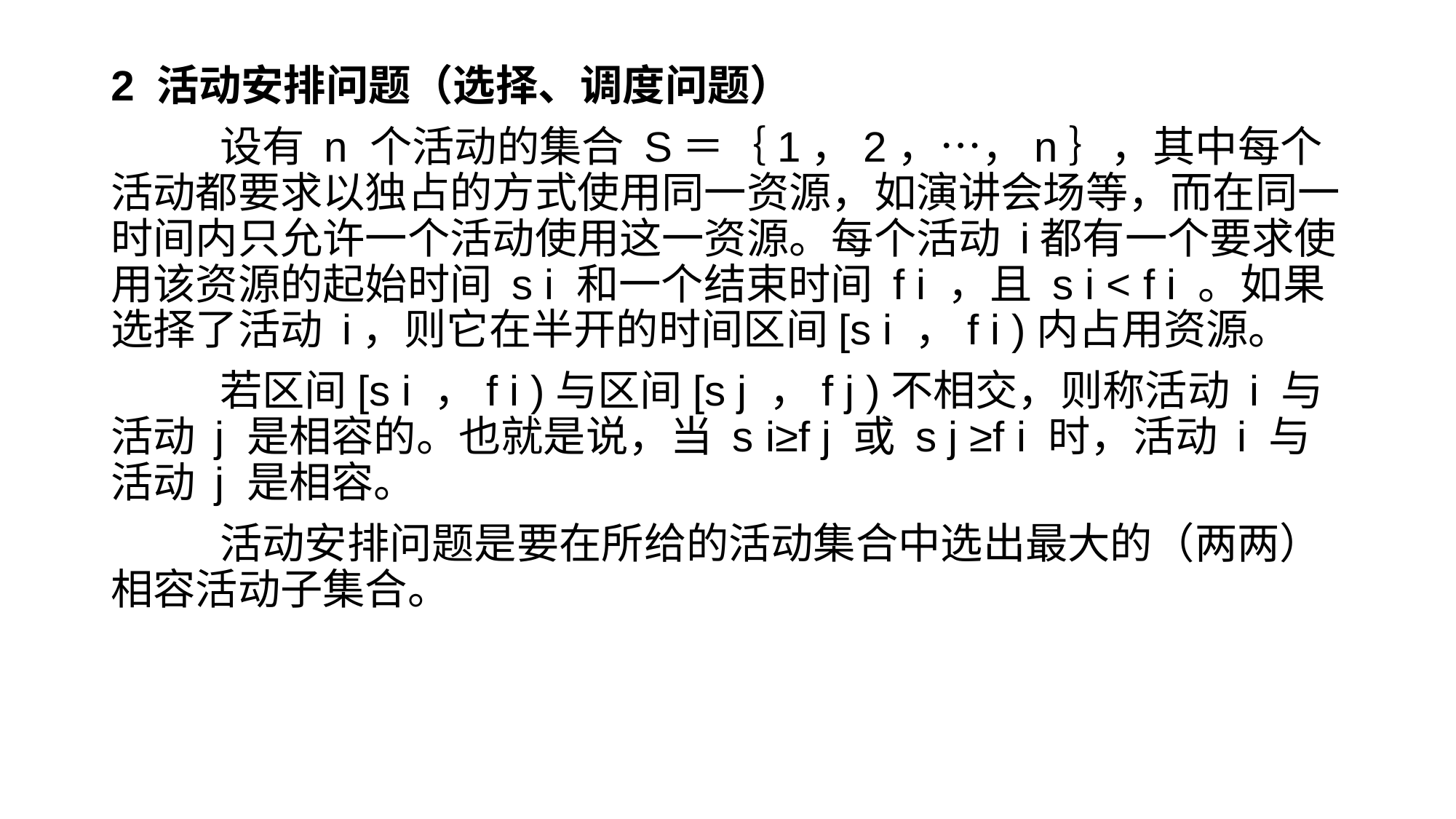

2 活动安排问题（选择、调度问题）
	设有 n 个活动的集合 S＝｛1，2，…，n｝，其中每个活动都要求以独占的方式使用同一资源，如演讲会场等，而在同一时间内只允许一个活动使用这一资源。每个活动 i都有一个要求使用该资源的起始时间 s i 和一个结束时间 f i ，且 s i < f i 。如果选择了活动 i，则它在半开的时间区间[s i ，f i )内占用资源。
	若区间[s i ，f i )与区间[s j ，f j )不相交，则称活动 i 与活动 j 是相容的。也就是说，当 s i≥f j 或 s j ≥f i 时，活动 i 与活动 j 是相容。
	活动安排问题是要在所给的活动集合中选出最大的（两两）相容活动子集合。